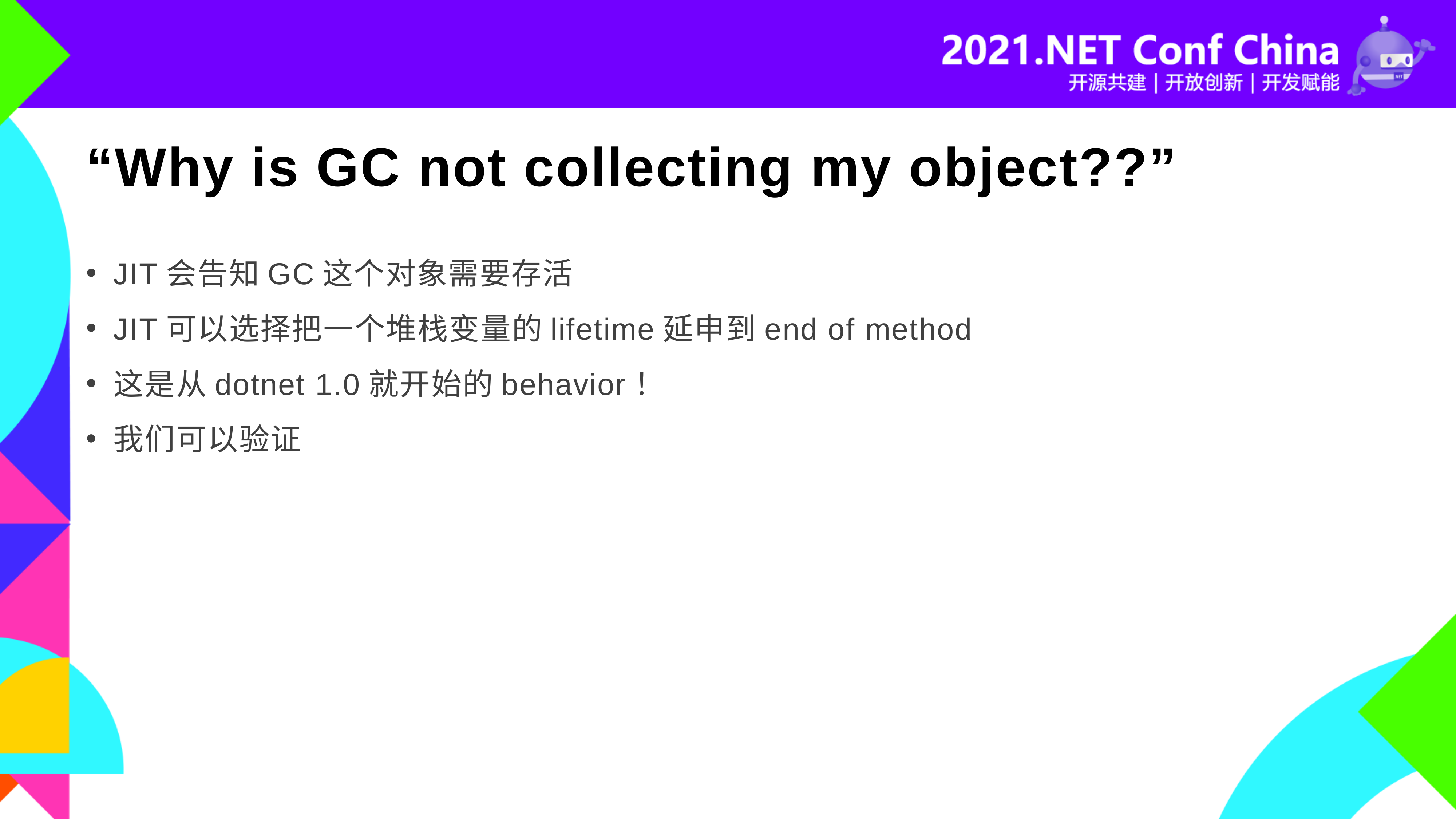

# “Why is GC not collecting my object??”
JIT会告知GC这个对象需要存活
JIT可以选择把一个堆栈变量的lifetime延申到end of method
这是从dotnet 1.0就开始的behavior！
我们可以验证